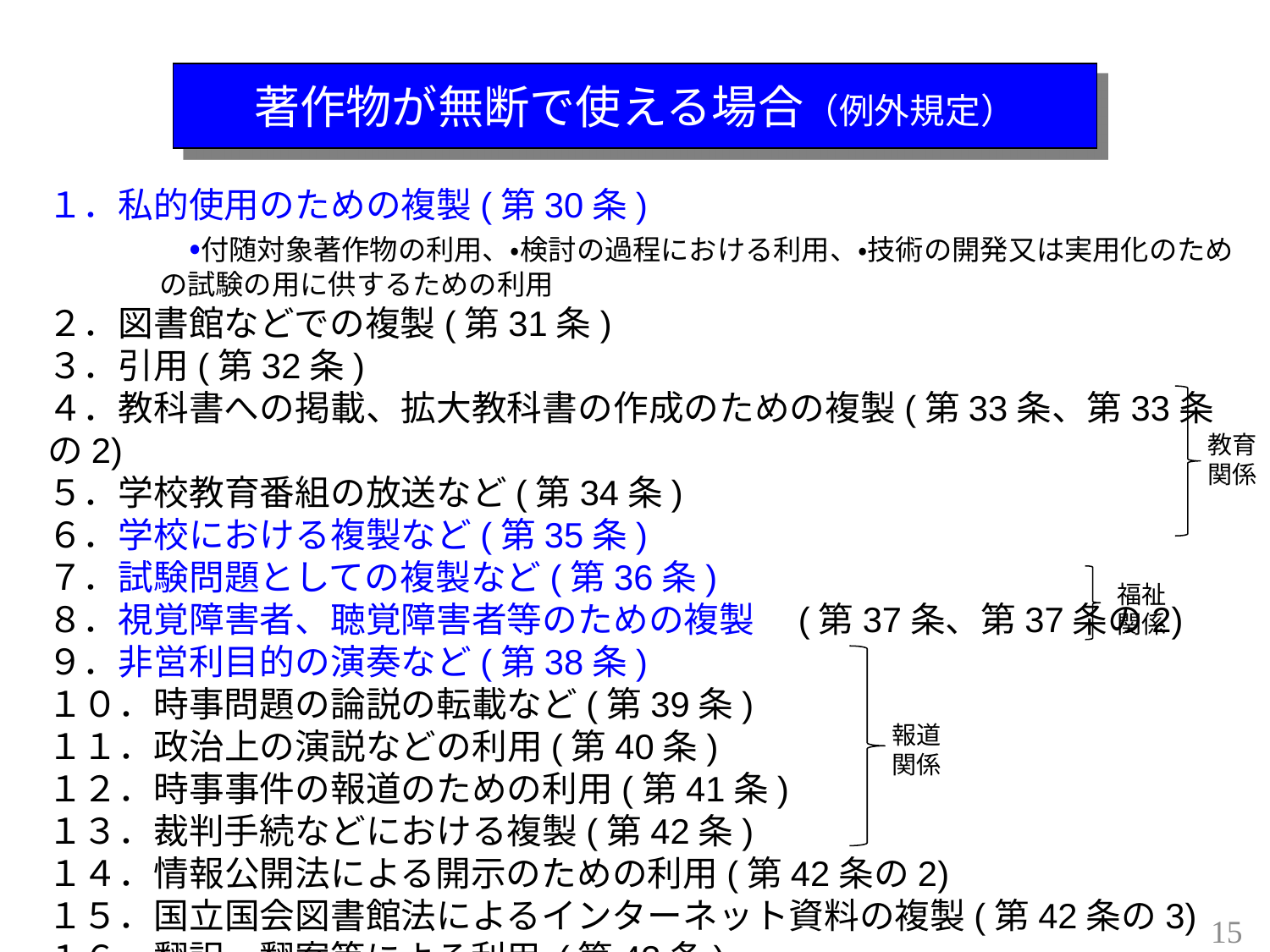

著作物が無断で使える場合（例外規定）
１．私的使用のための複製(第30条)
　　　　・付随対象著作物の利用、・検討の過程における利用、・技術の開発又は実用化のための試験の用に供するための利用
２．図書館などでの複製(第31条)
３．引用(第32条)
４．教科書への掲載、拡大教科書の作成のための複製(第33条、第33条の2)
５．学校教育番組の放送など(第34条)
６．学校における複製など(第35条)
７．試験問題としての複製など(第36条)
８．視覚障害者、聴覚障害者等のための複製　(第37条、第37条の2)
９．非営利目的の演奏など(第38条)
１０．時事問題の論説の転載など(第39条)
１１．政治上の演説などの利用(第40条)
１２．時事事件の報道のための利用(第41条)
１３．裁判手続などにおける複製(第42条)
１４．情報公開法による開示のための利用(第42条の2)
１５．国立国会図書館法によるインターネット資料の複製(第42条の3)
１６．翻訳、翻案等による利用 (第43条)

教育関係

福祉関係

報道関係
15